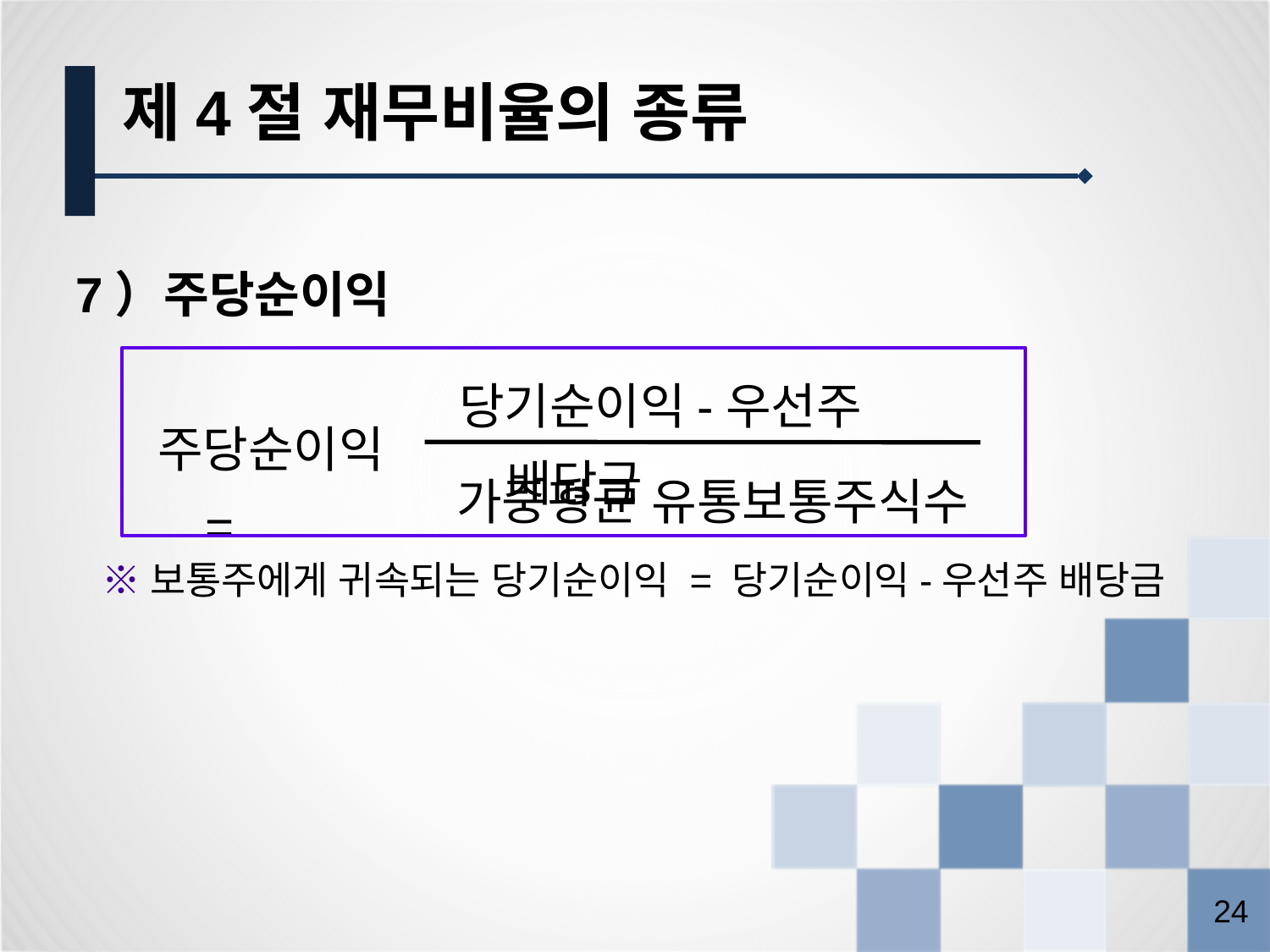

제4절 재무비율의 종류

7）주당순이익

당기순이익-우선주 배당금
주당순이익 =
가중평균 유통보통주식수
※보통주에게 귀속되는 당기순이익 = 당기순이익-우선주 배당금
24